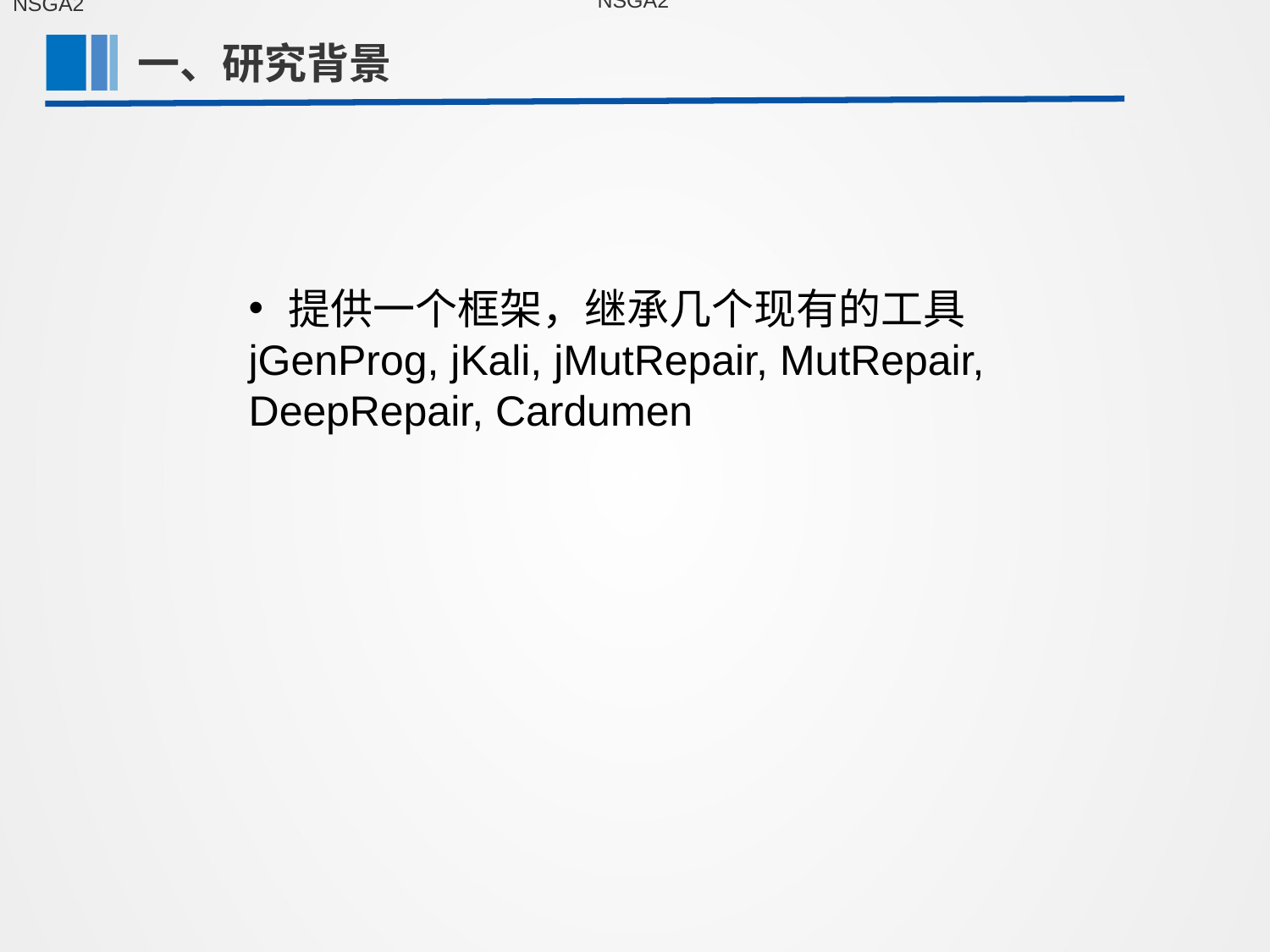

NSGA2
NSGA2
一、研究背景

第一部分
提供一个框架，继承几个现有的工具
jGenProg, jKali, jMutRepair, MutRepair, DeepRepair, Cardumen